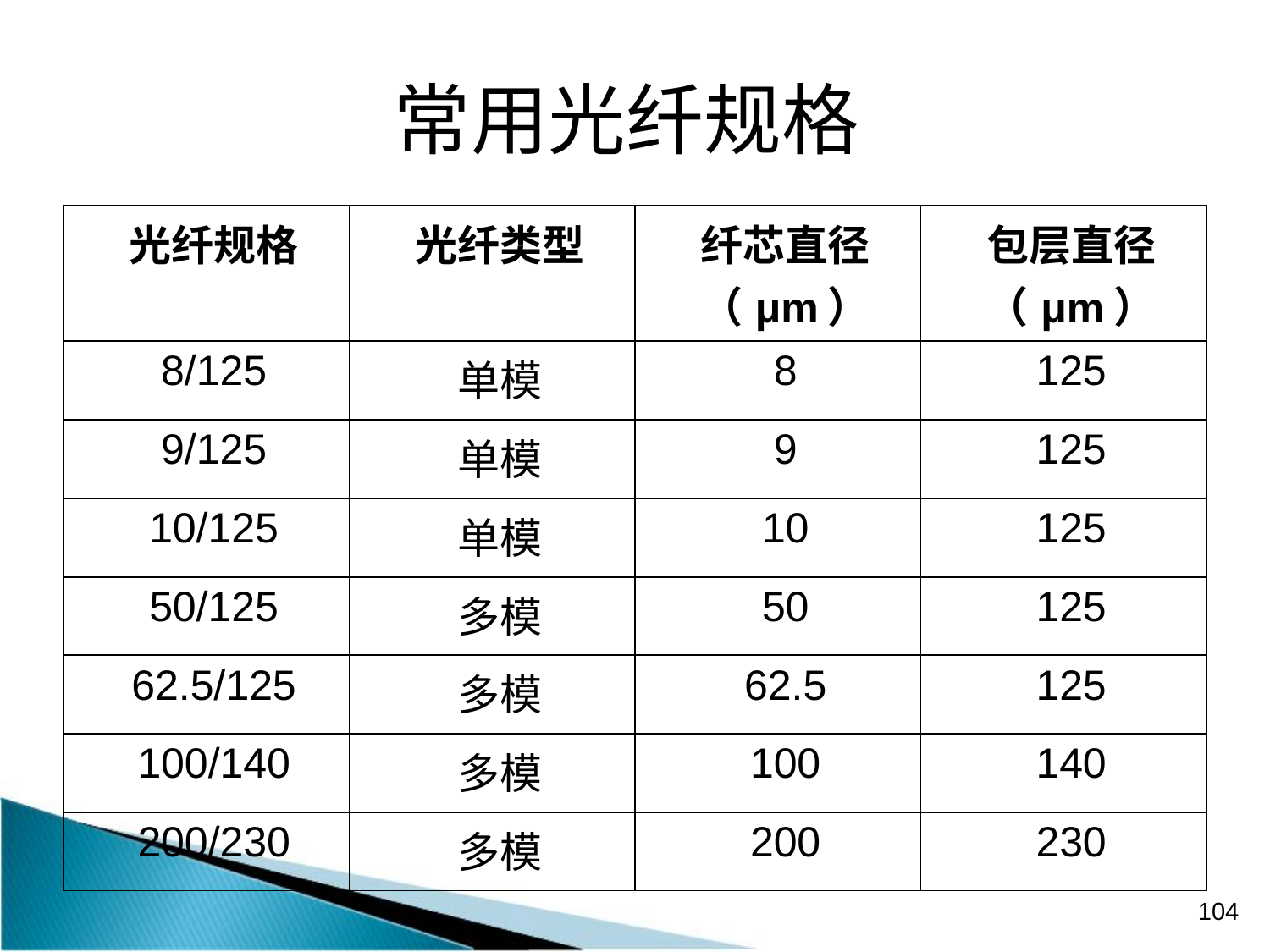

# 常用光纤规格
| 光纤规格 | 光纤类型 | 纤芯直径 （μm） | 包层直径 （μm） |
| --- | --- | --- | --- |
| 8/125 | 单模 | 8 | 125 |
| 9/125 | 单模 | 9 | 125 |
| 10/125 | 单模 | 10 | 125 |
| 50/125 | 多模 | 50 | 125 |
| 62.5/125 | 多模 | 62.5 | 125 |
| 100/140 | 多模 | 100 | 140 |
| 200/230 | 多模 | 200 | 230 |
104